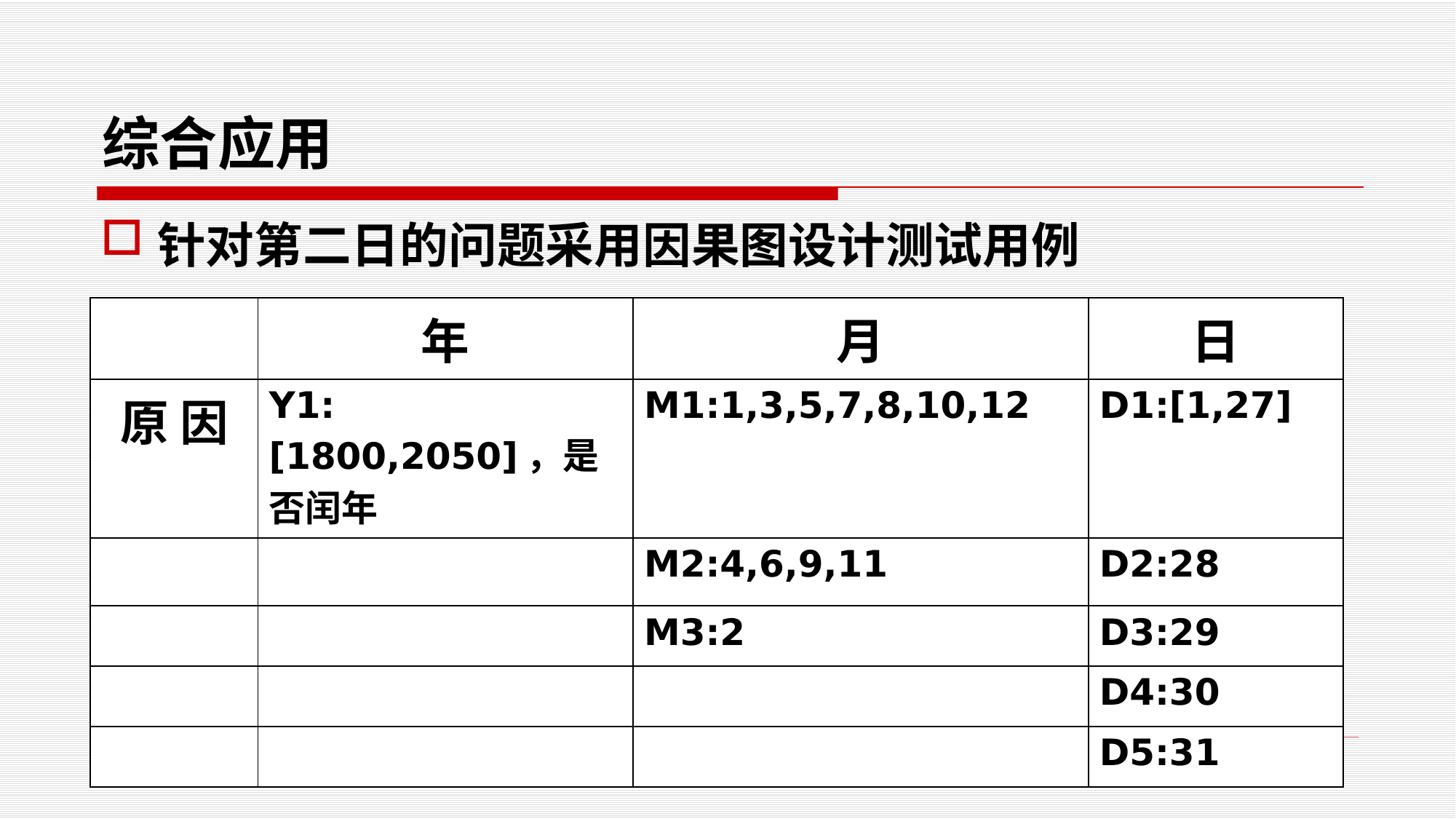

# 综合应用
针对第二日的问题采用因果图设计测试用例

|  | 年 | 月 | 日 |
| --- | --- | --- | --- |
| 原 因 | Y1:[1800,2050]，是否闰年 | M1:1,3,5,7,8,10,12 | D1:[1,27] |
|  |  | M2:4,6,9,11 | D2:28 |
|  |  | M3:2 | D3:29 |
|  |  |  | D4:30 |
|  |  |  | D5:31 |